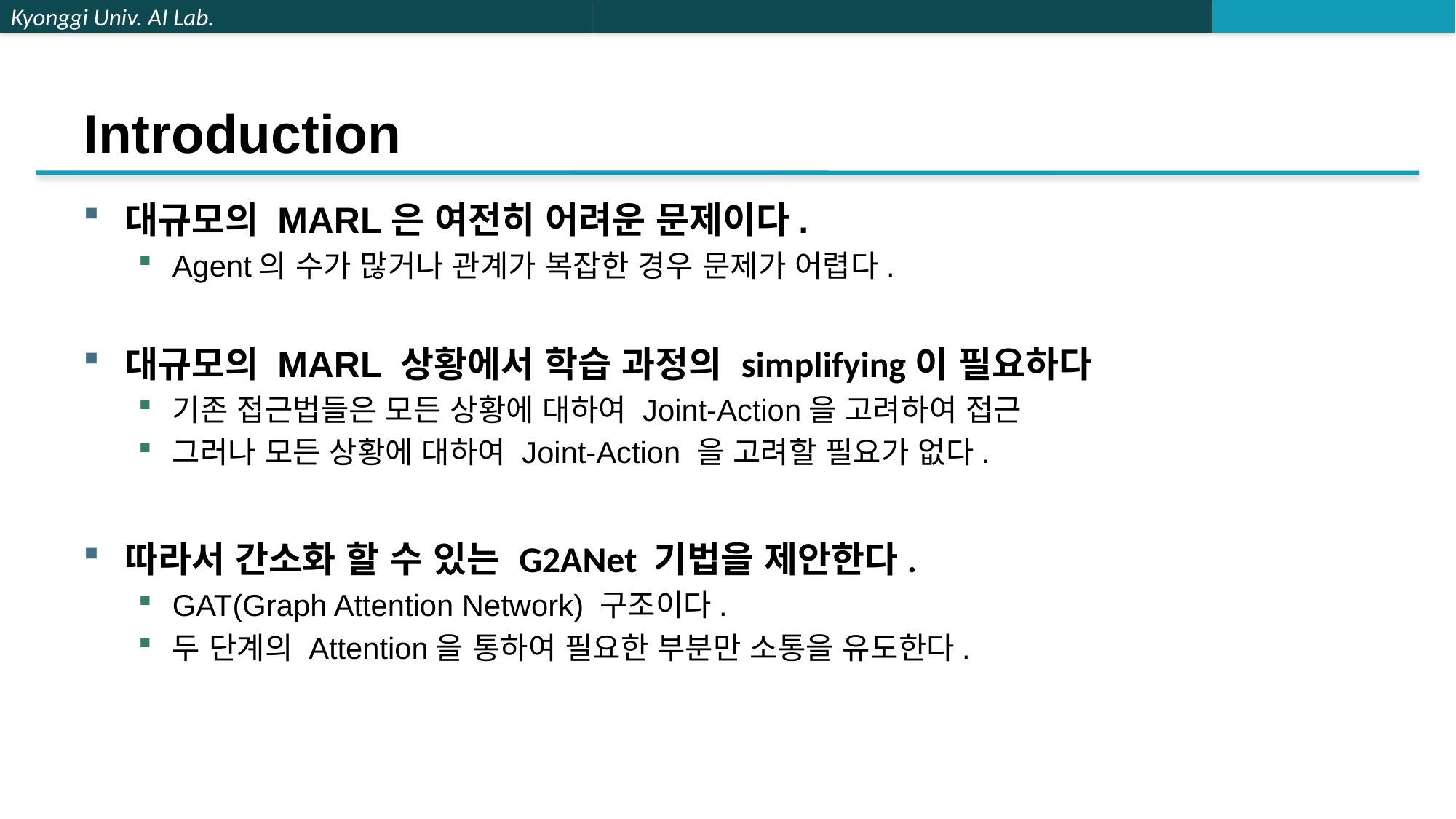

# Introduction
대규모의 MARL은 여전히 어려운 문제이다.
Agent의 수가 많거나 관계가 복잡한 경우 문제가 어렵다.

대규모의 MARL 상황에서 학습 과정의 simplifying이 필요하다
기존 접근법들은 모든 상황에 대하여 Joint-Action을 고려하여 접근
그러나 모든 상황에 대하여 Joint-Action 을 고려할 필요가 없다.

따라서 간소화 할 수 있는 G2ANet 기법을 제안한다.
GAT(Graph Attention Network) 구조이다.
두 단계의 Attention을 통하여 필요한 부분만 소통을 유도한다.